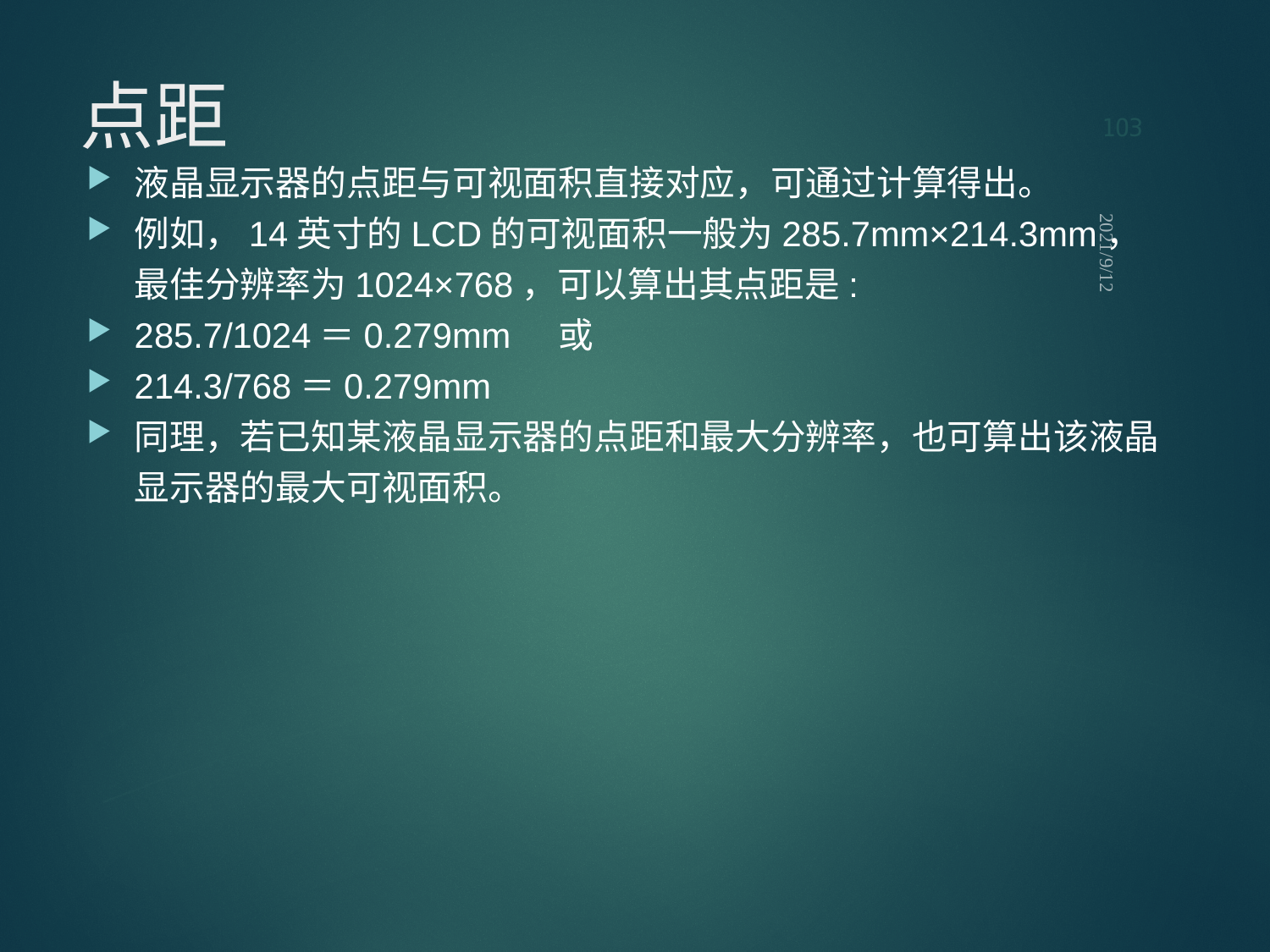

103
# 点距
液晶显示器的点距与可视面积直接对应，可通过计算得出。
例如，14英寸的LCD的可视面积一般为285.7mm×214.3mm，最佳分辨率为1024×768，可以算出其点距是:
285.7/1024＝0.279mm    或
214.3/768＝0.279mm
同理，若已知某液晶显示器的点距和最大分辨率，也可算出该液晶显示器的最大可视面积。
2021/9/12